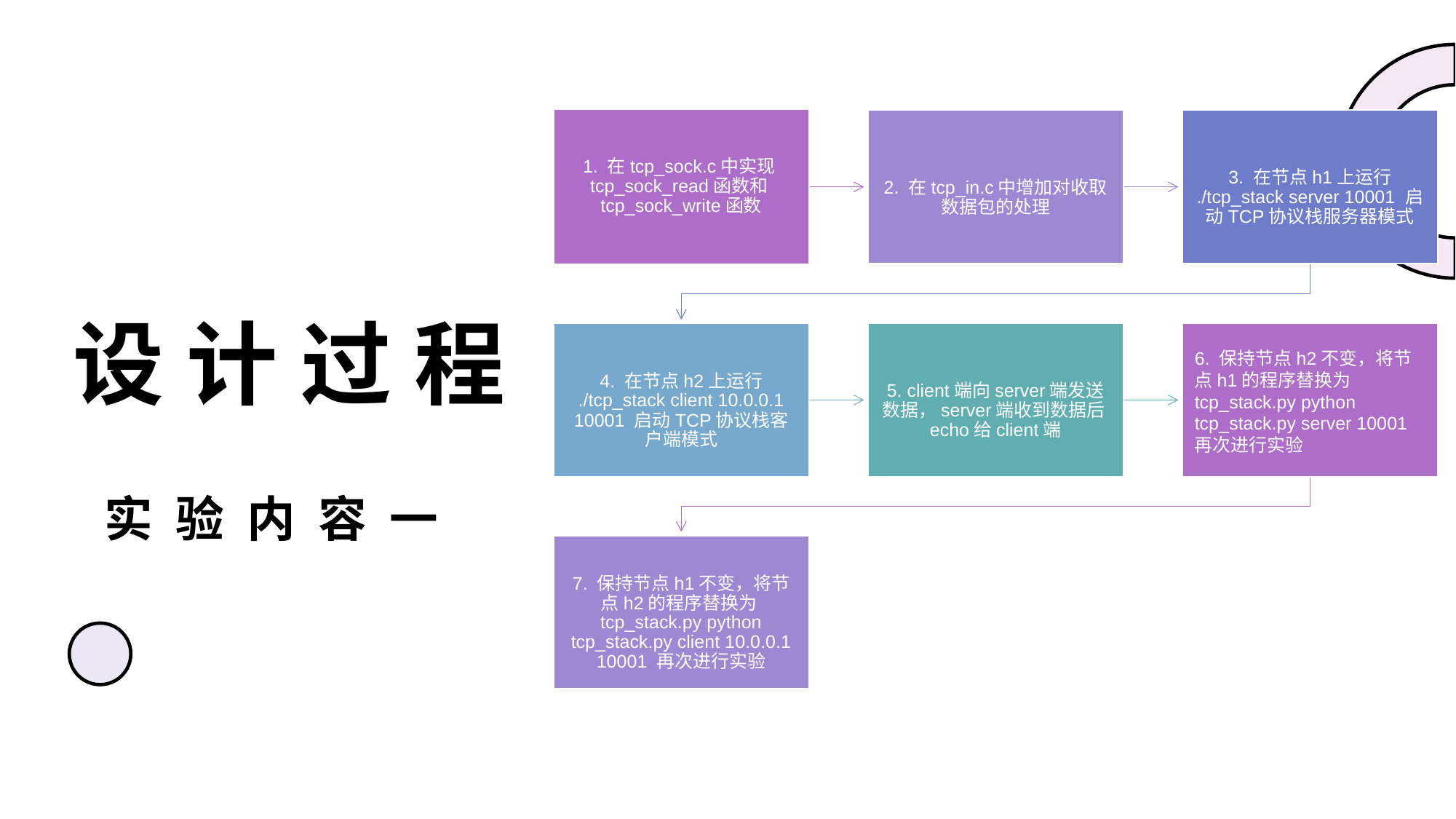

1. 在tcp_sock.c中实现tcp_sock_read函数和tcp_sock_write函数

2. 在tcp_in.c中增加对收取数据包的处理

3. 在节点h1上运⾏ ./tcp_stack server 10001 启动TCP协议栈服务器模式

4. 在节点h2上运⾏ ./tcp_stack client 10.0.0.1 10001 启动TCP协议栈客户端模式

5. client端向server端发送数据，server端收到数据后echo给client端

6. 保持节点h2不变，将节点h1的程序替换为tcp_stack.py python tcp_stack.py server 10001 再次进⾏实验

7. 保持节点h1不变，将节点h2的程序替换为tcp_stack.py python tcp_stack.py client 10.0.0.1 10001 再次进⾏实验

# 设计过程
实验内容一